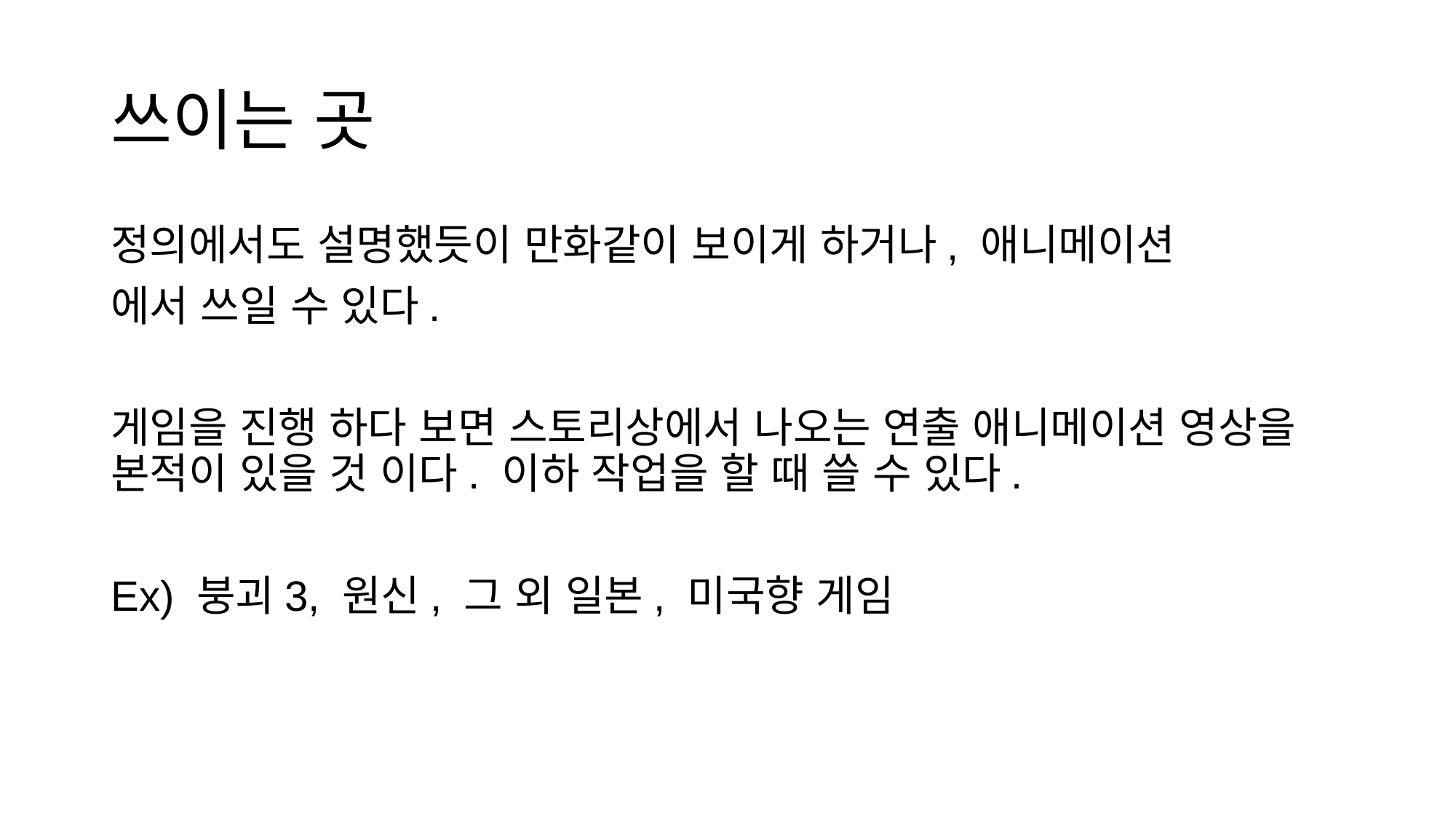

# 쓰이는 곳
정의에서도 설명했듯이 만화같이 보이게 하거나, 애니메이션
에서 쓰일 수 있다.

게임을 진행 하다 보면 스토리상에서 나오는 연출 애니메이션 영상을 본적이 있을 것 이다. 이하 작업을 할 때 쓸 수 있다.

Ex) 붕괴3, 원신, 그 외 일본, 미국향 게임